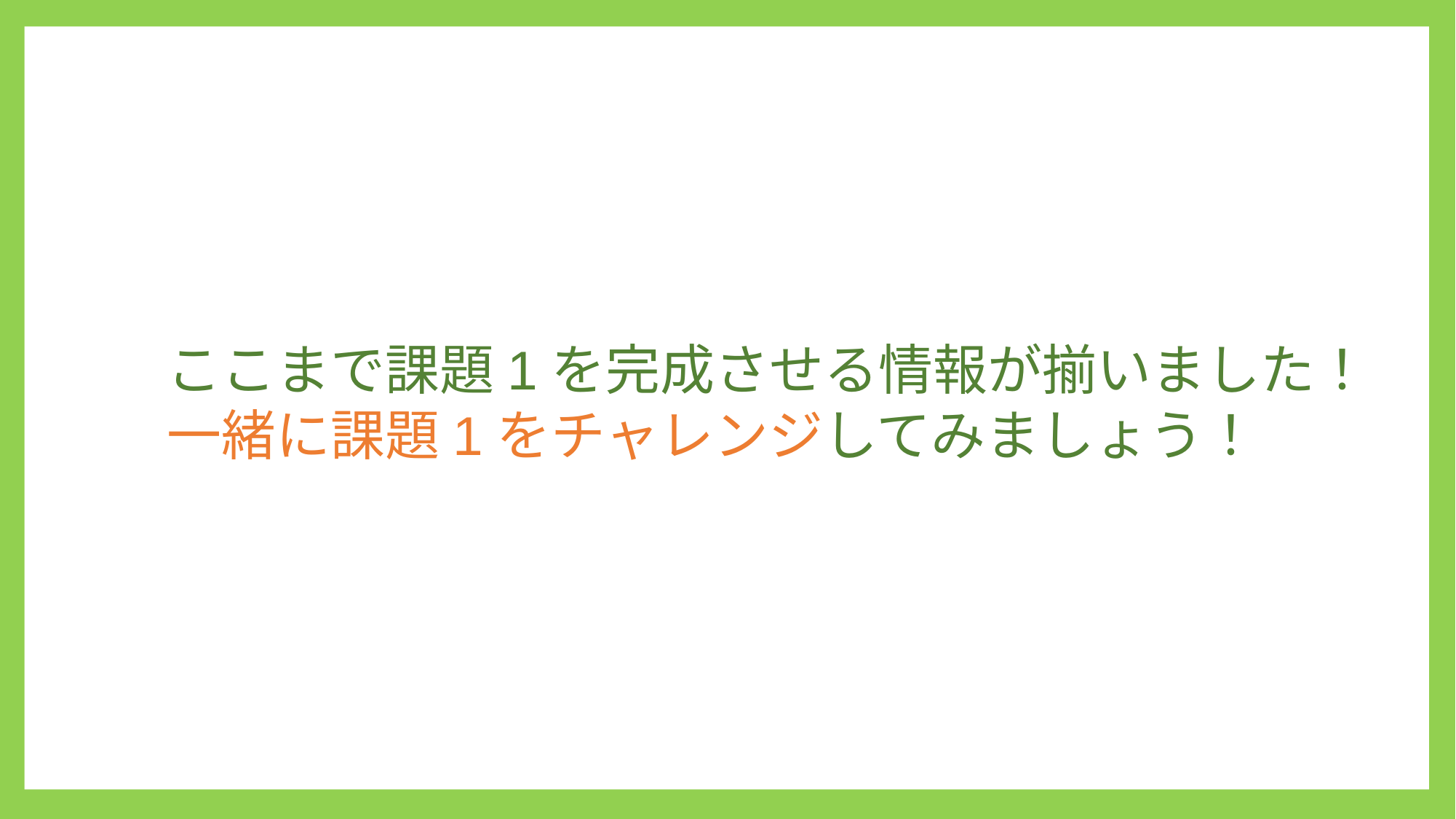

ここまで課題1を完成させる情報が揃いました！
一緒に課題1をチャレンジしてみましょう！